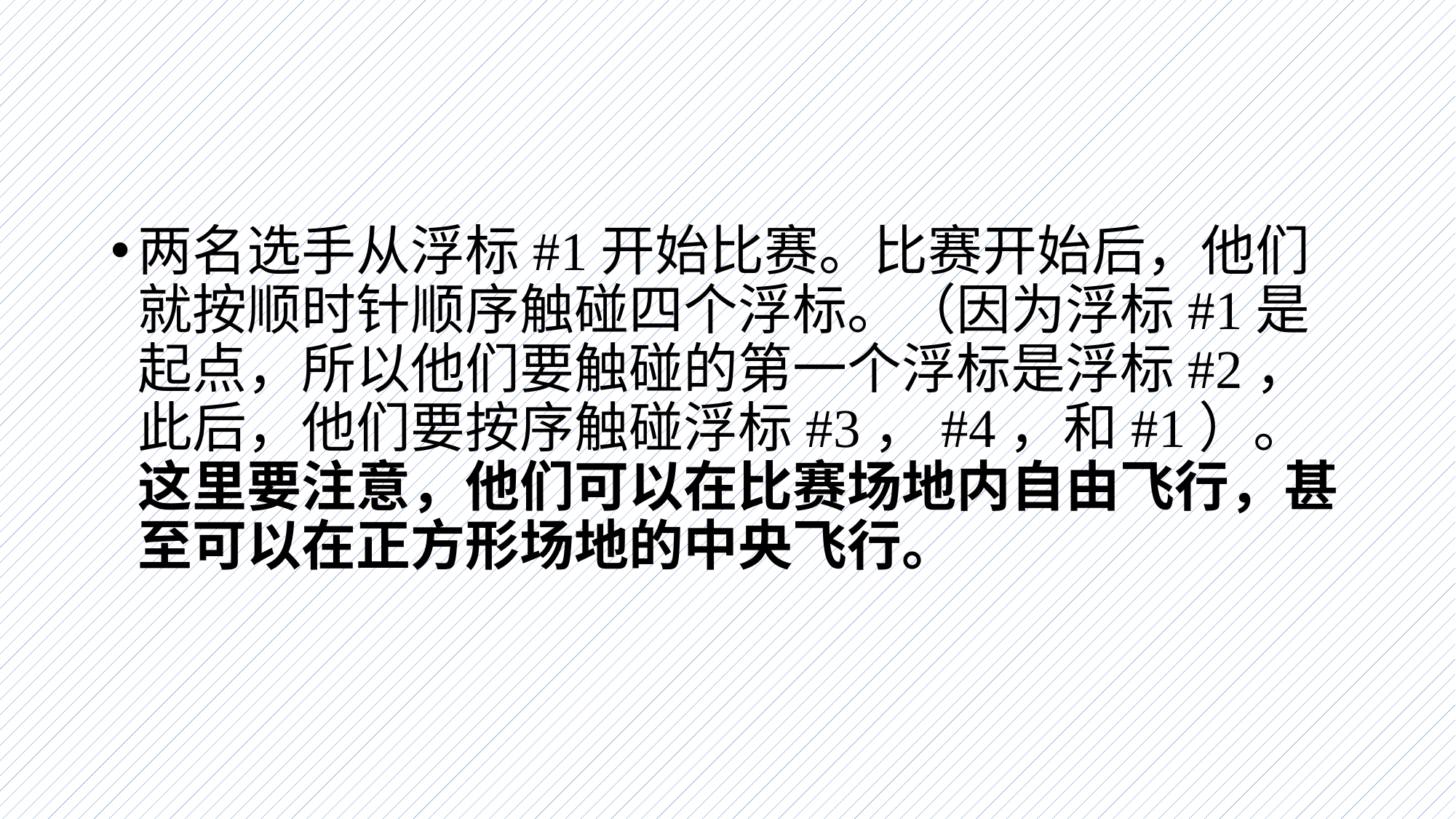

#
两名选手从浮标#1开始比赛。比赛开始后，他们就按顺时针顺序触碰四个浮标。（因为浮标#1是起点，所以他们要触碰的第一个浮标是浮标#2，此后，他们要按序触碰浮标#3，#4，和#1）。这里要注意，他们可以在比赛场地内自由飞行，甚至可以在正方形场地的中央飞行。